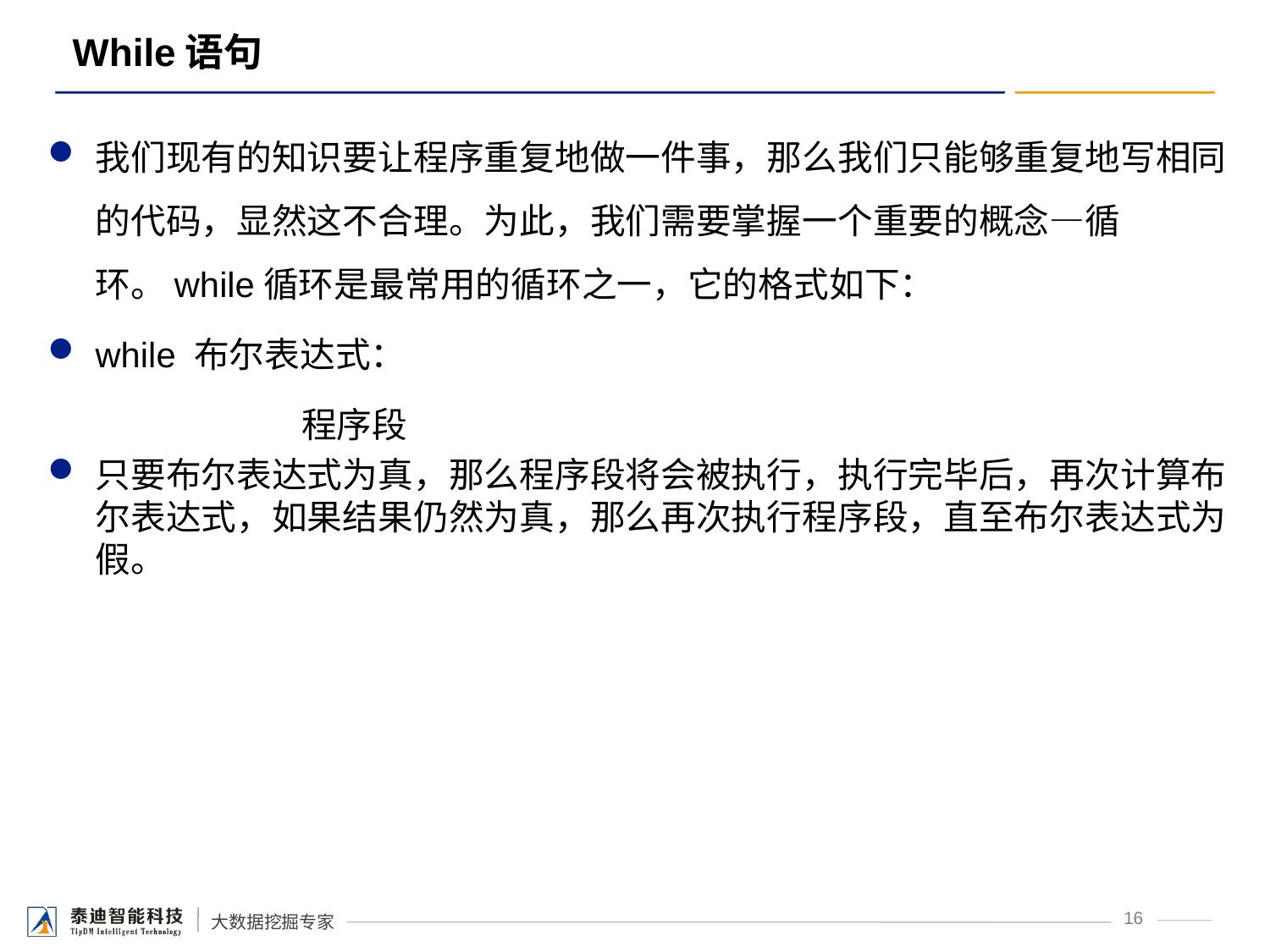

# While语句
我们现有的知识要让程序重复地做一件事，那么我们只能够重复地写相同的代码，显然这不合理。为此，我们需要掌握一个重要的概念—循环。while循环是最常用的循环之一，它的格式如下：
while 布尔表达式：
		程序段
只要布尔表达式为真，那么程序段将会被执行，执行完毕后，再次计算布尔表达式，如果结果仍然为真，那么再次执行程序段，直至布尔表达式为假。